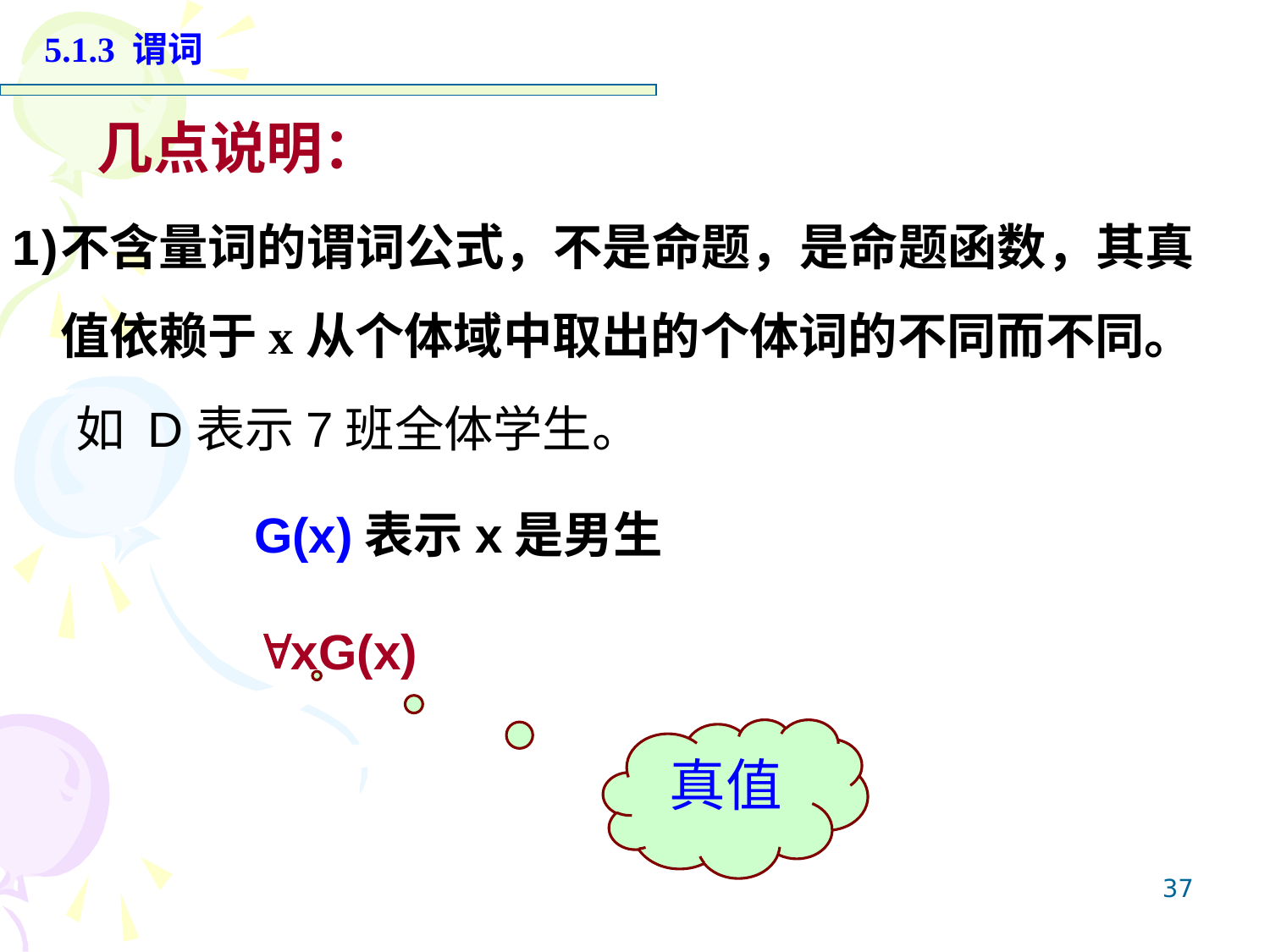

5.1.3 谓词

几点说明：
不含量词的谓词公式，不是命题，是命题函数，其真值依赖于x从个体域中取出的个体词的不同而不同。
如 D表示7班全体学生。
G(x)表示x是男生
∀xG(x)
真值
37